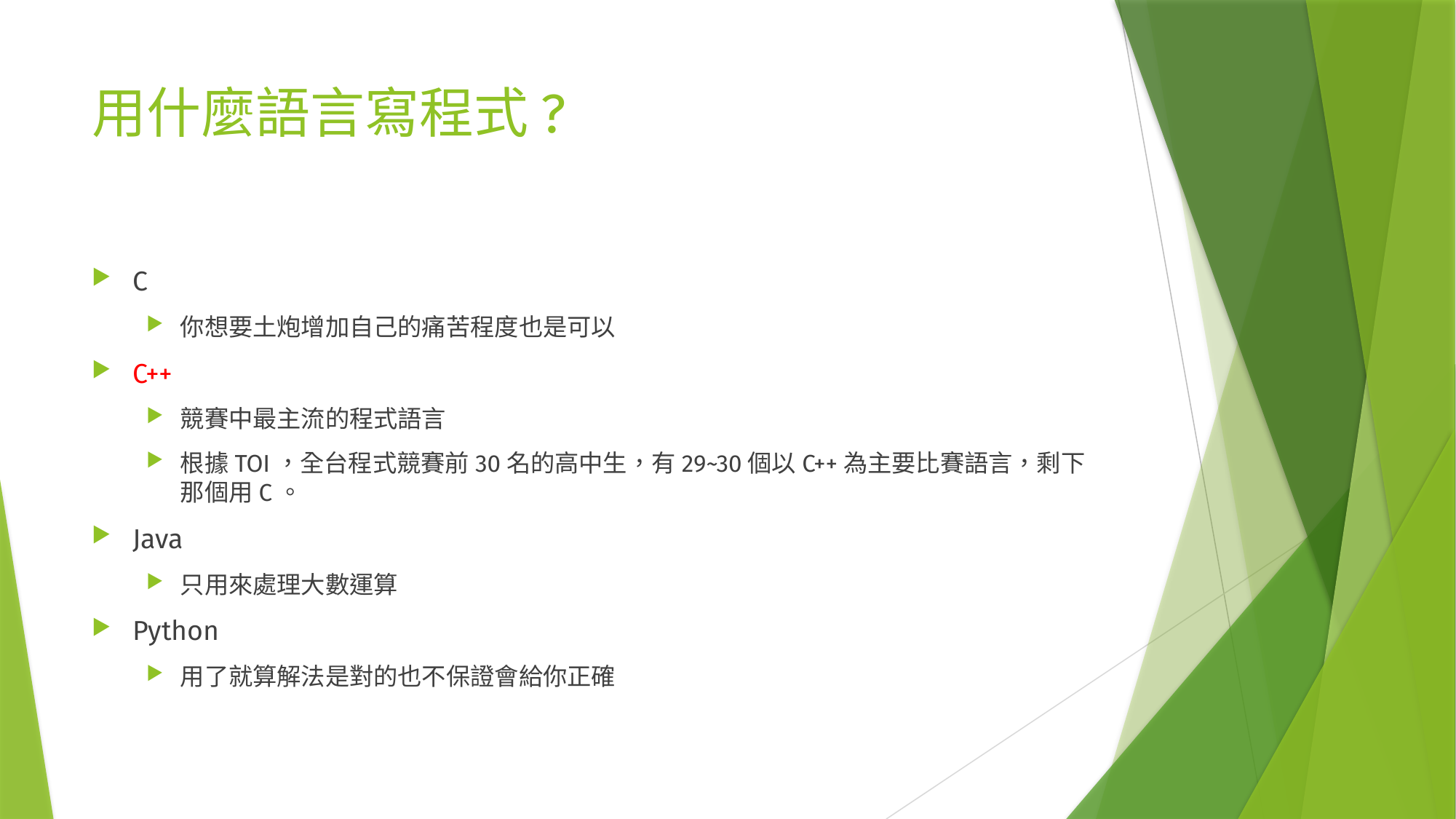

# 用什麼語言寫程式?
C
你想要土炮增加自己的痛苦程度也是可以
C++
競賽中最主流的程式語言
根據TOI，全台程式競賽前30名的高中生，有29~30個以C++為主要比賽語言，剩下那個用C。
Java
只用來處理大數運算
Python
用了就算解法是對的也不保證會給你正確